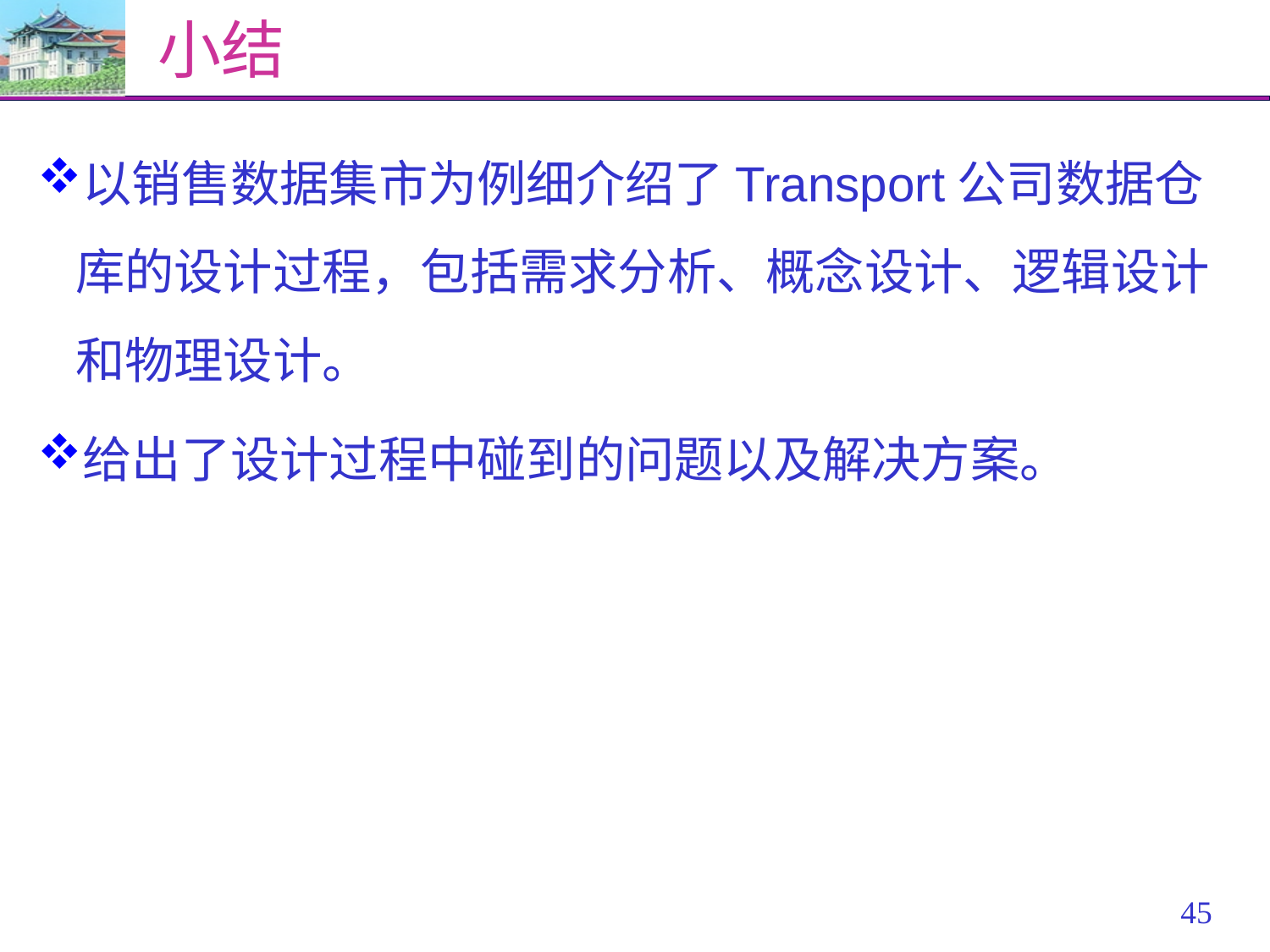

# 小结
以销售数据集市为例细介绍了Transport公司数据仓库的设计过程，包括需求分析、概念设计、逻辑设计和物理设计。
给出了设计过程中碰到的问题以及解决方案。
45